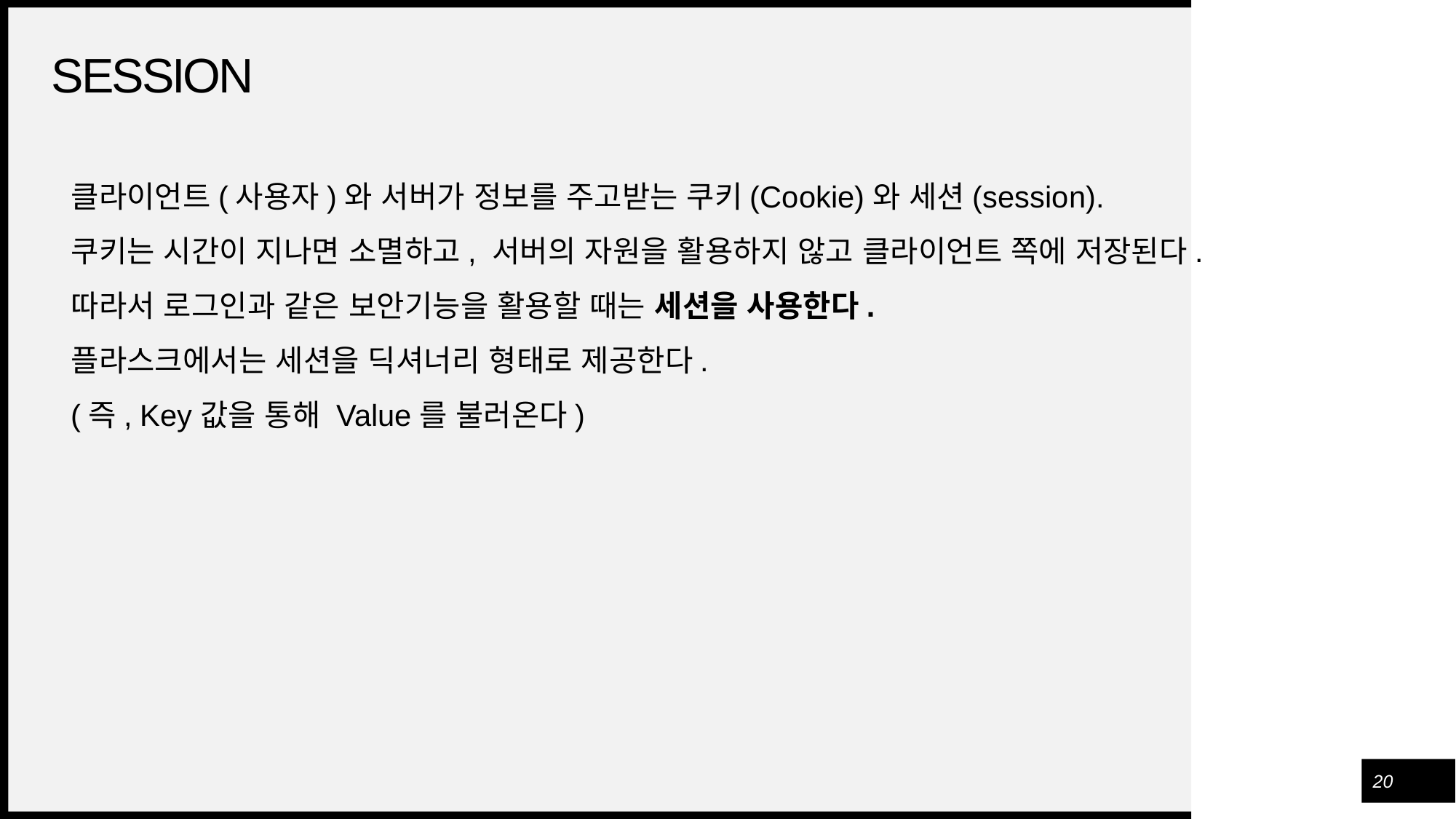

# session
클라이언트(사용자)와 서버가 정보를 주고받는 쿠키(Cookie)와 세션(session).
쿠키는 시간이 지나면 소멸하고, 서버의 자원을 활용하지 않고 클라이언트 쪽에 저장된다.
따라서 로그인과 같은 보안기능을 활용할 때는 세션을 사용한다.
플라스크에서는 세션을 딕셔너리 형태로 제공한다.
(즉, Key값을 통해 Value를 불러온다)
20